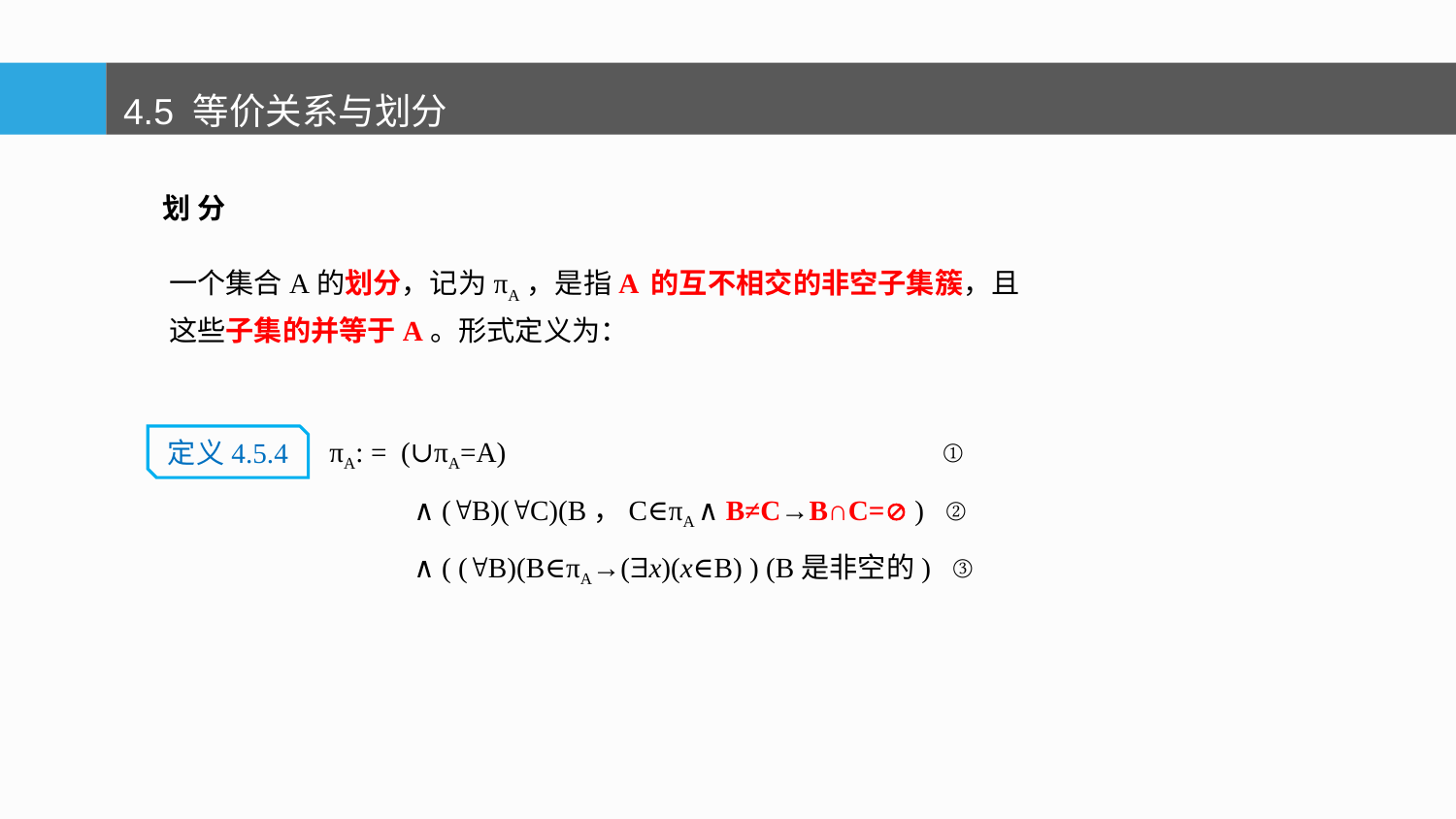

4.5 等价关系与划分

划 分

一个集合A的划分，记为πA，是指A 的互不相交的非空子集簇，且这些子集的并等于A。形式定义为：
πA: =  (∪πA=A)                                                              ①
            ∧ (∀B)(∀C)(B，C∈πA ∧ B≠C→B∩C=∅ )   ②
            ∧ ( (∀B)(B∈πA→(∃x)(x∈B) ) (B是非空的)   ③
定义4.5.4